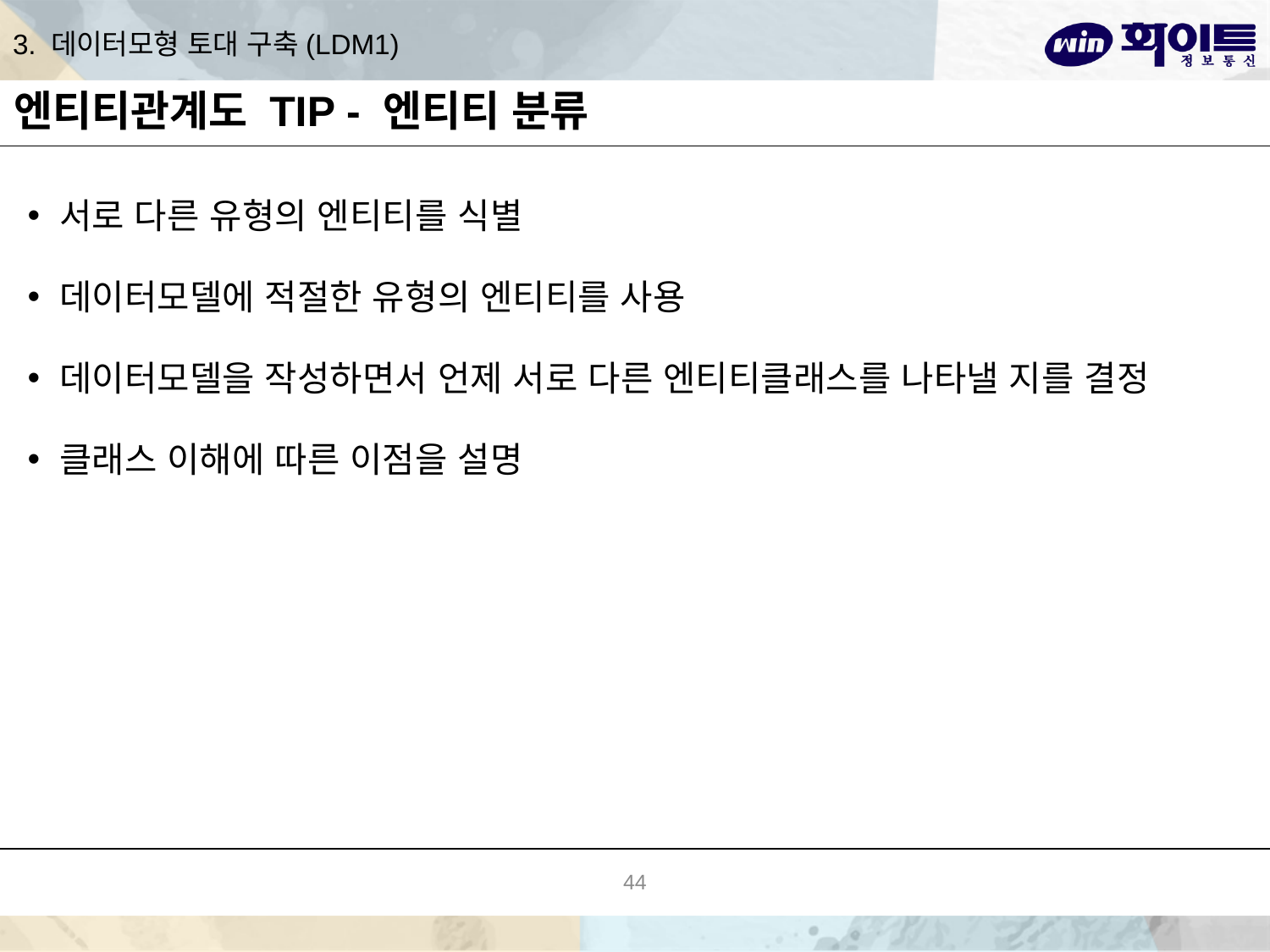

# 3. 데이터모형 토대 구축(LDM1)
엔티티관계도 TIP - 엔티티 분류
서로 다른 유형의 엔티티를 식별
데이터모델에 적절한 유형의 엔티티를 사용
데이터모델을 작성하면서 언제 서로 다른 엔티티클래스를 나타낼 지를 결정
클래스 이해에 따른 이점을 설명
44